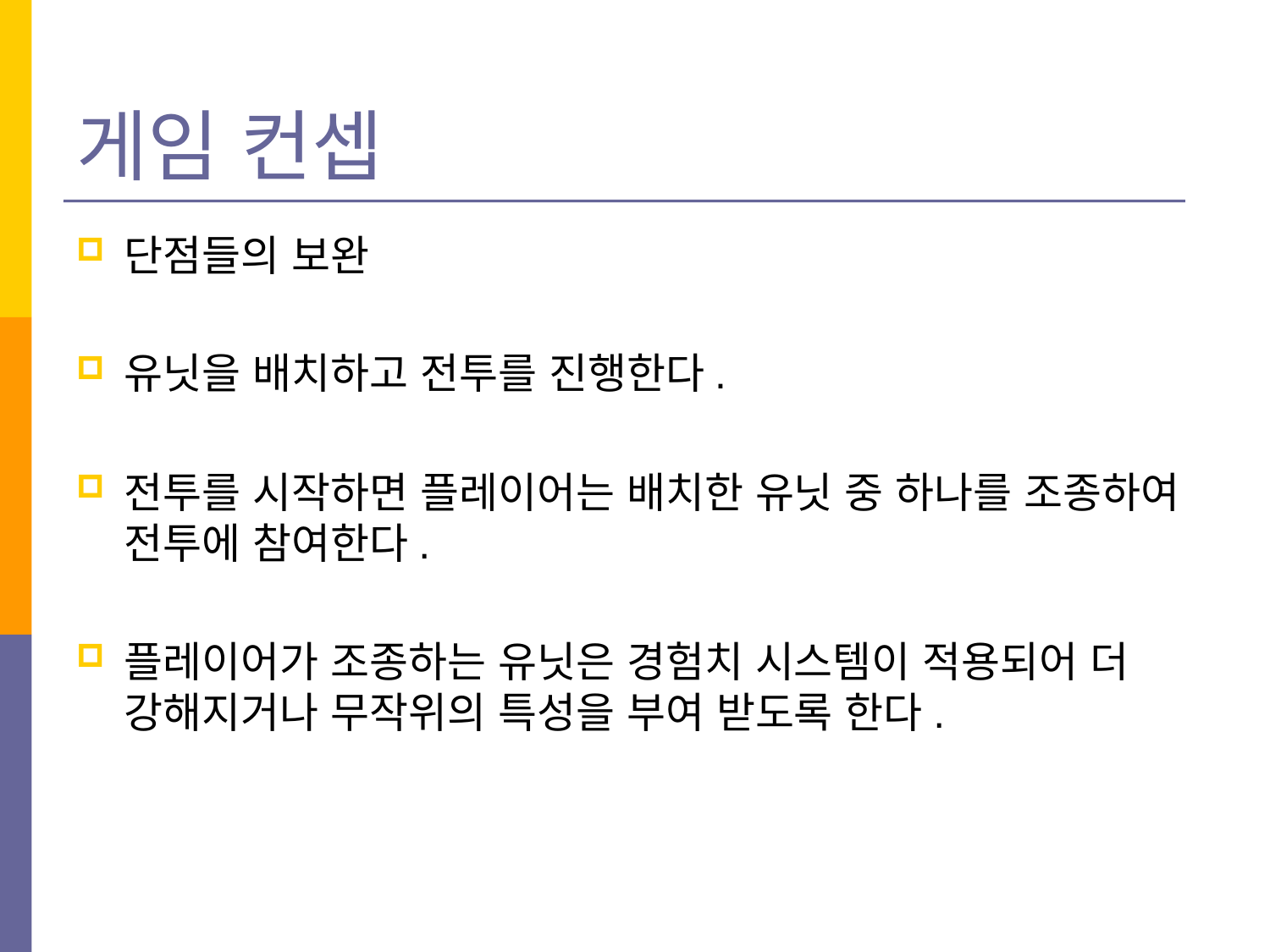

# 게임 컨셉
단점들의 보완

유닛을 배치하고 전투를 진행한다.

전투를 시작하면 플레이어는 배치한 유닛 중 하나를 조종하여 전투에 참여한다.

플레이어가 조종하는 유닛은 경험치 시스템이 적용되어 더 강해지거나 무작위의 특성을 부여 받도록 한다.